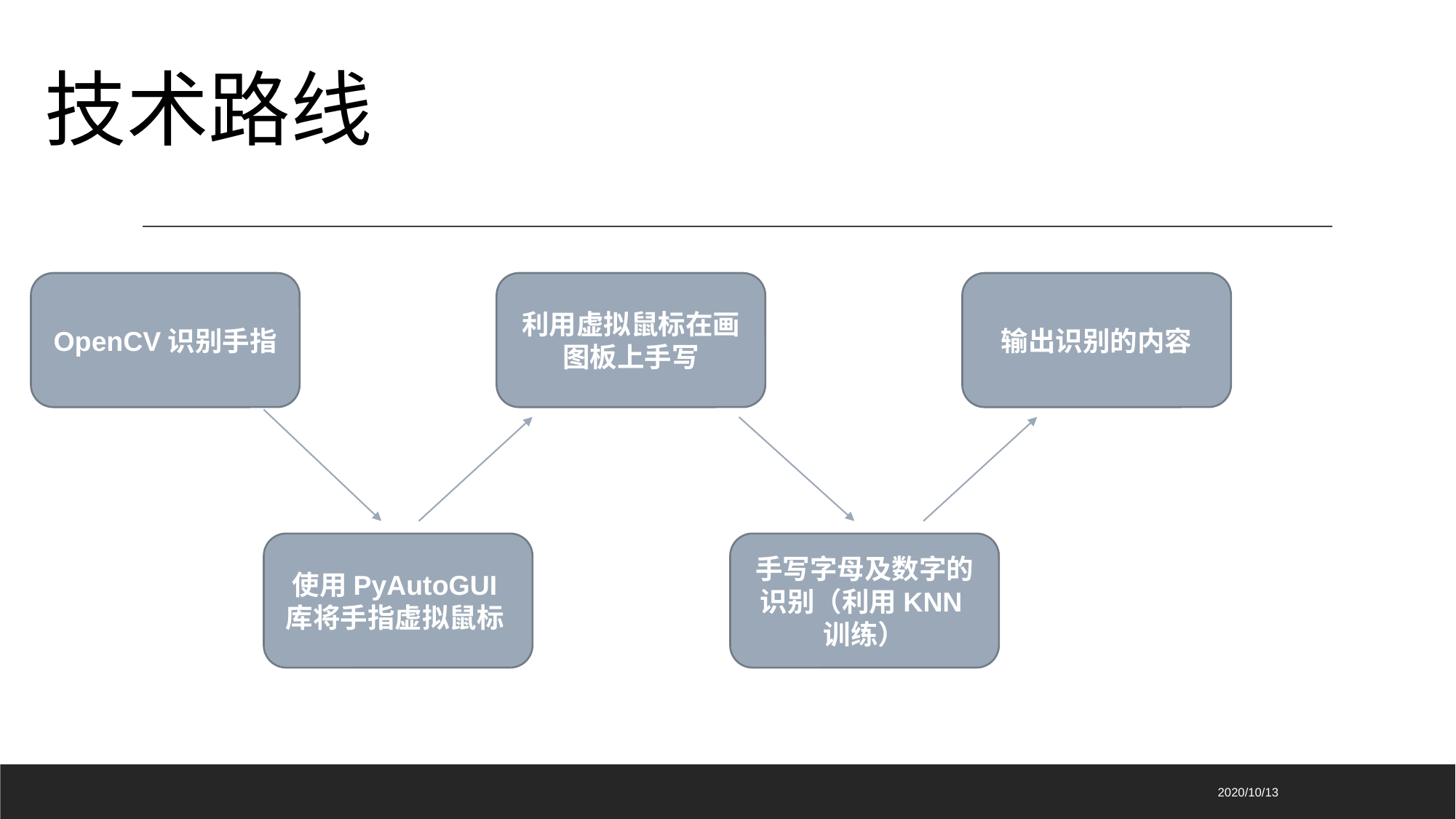

技术路线
OpenCV识别手指
利用虚拟鼠标在画图板上手写
输出识别的内容
使用PyAutoGUI库将手指虚拟鼠标
手写字母及数字的识别（利用KNN训练）
2020/10/13